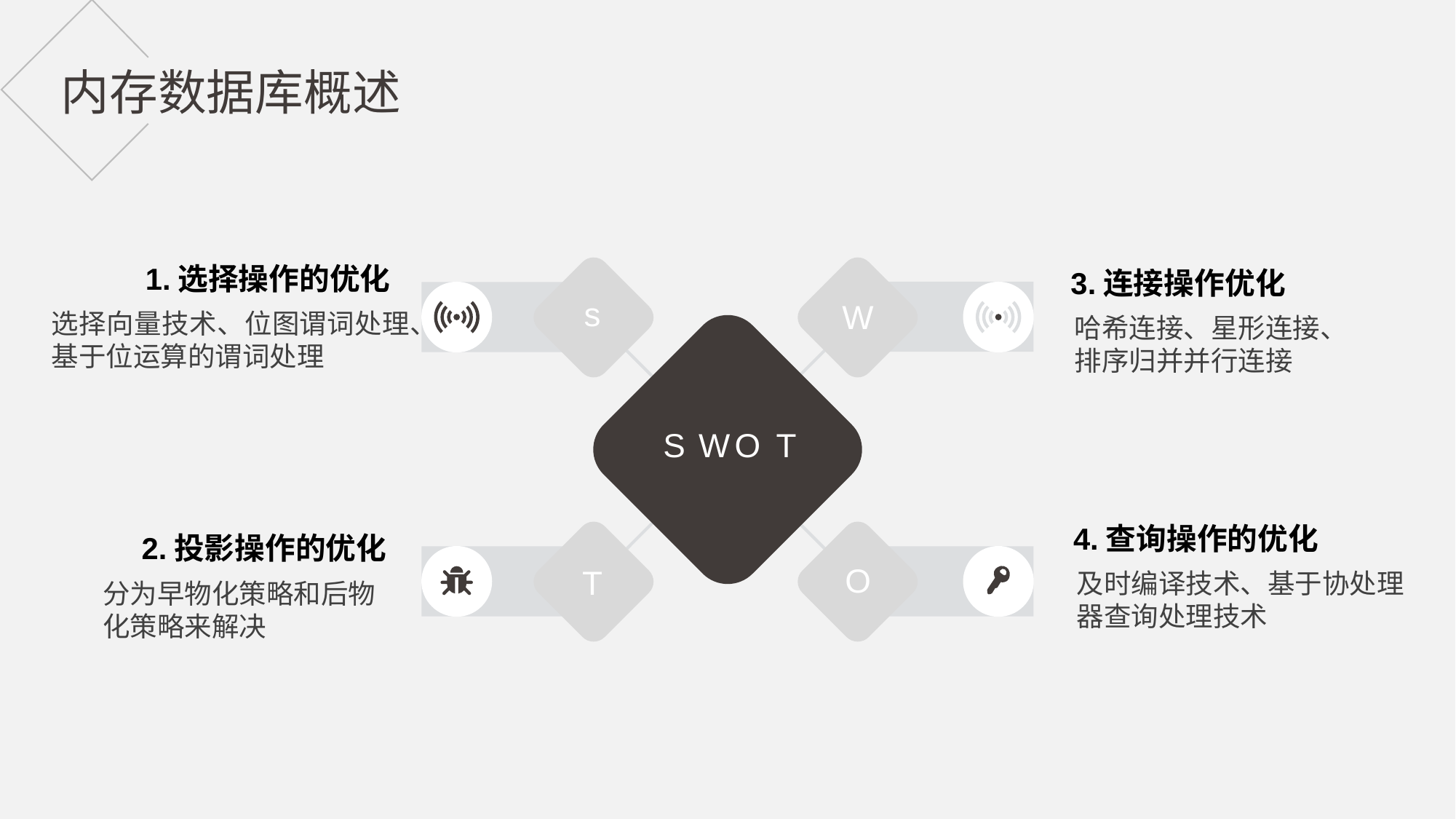

内存数据库概述

1.选择操作的优化

3.连接操作优化

s
W

O
T

选择向量技术、位图谓词处理、基于位运算的谓词处理
哈希连接、星形连接、排序归并并行连接

S
W
O
T
4.查询操作的优化

2.投影操作的优化

及时编译技术、基于协处理器查询处理技术
分为早物化策略和后物化策略来解决